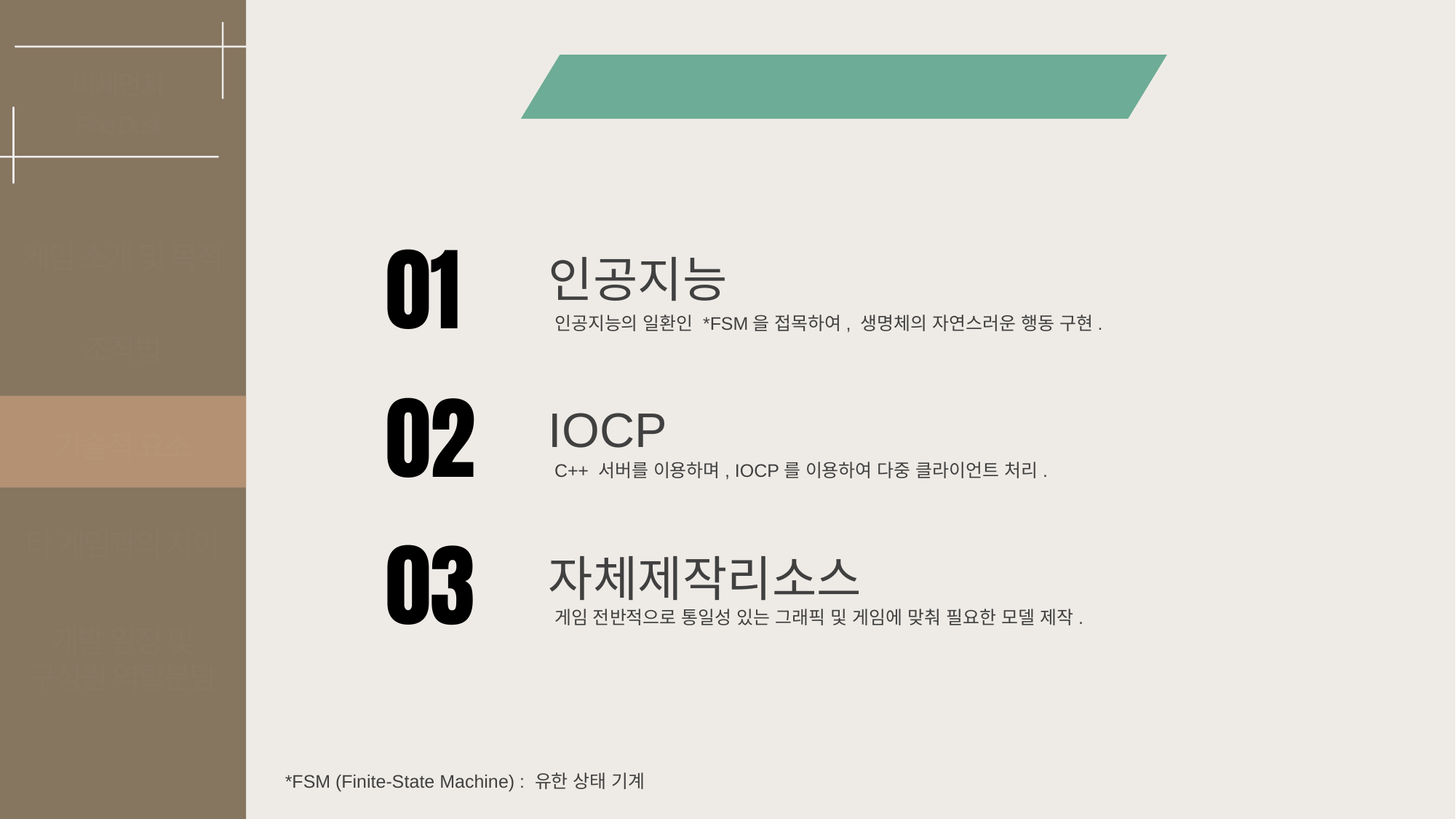

게임 구현을 위한 기술
미세먼지
Fine Dust
01
게임 소개 및 목적
인공지능
인공지능의 일환인 *FSM을 접목하여, 생명체의 자연스러운 행동 구현.
조작법
02
IOCP

기술적 요소
C++ 서버를 이용하며, IOCP를 이용하여 다중 클라이언트 처리.
타 게임과의 차이
03
자체제작리소스
게임 전반적으로 통일성 있는 그래픽 및 게임에 맞춰 필요한 모델 제작.
개발 일정 및
구성원 역할분담
*FSM (Finite-State Machine) : 유한 상태 기계